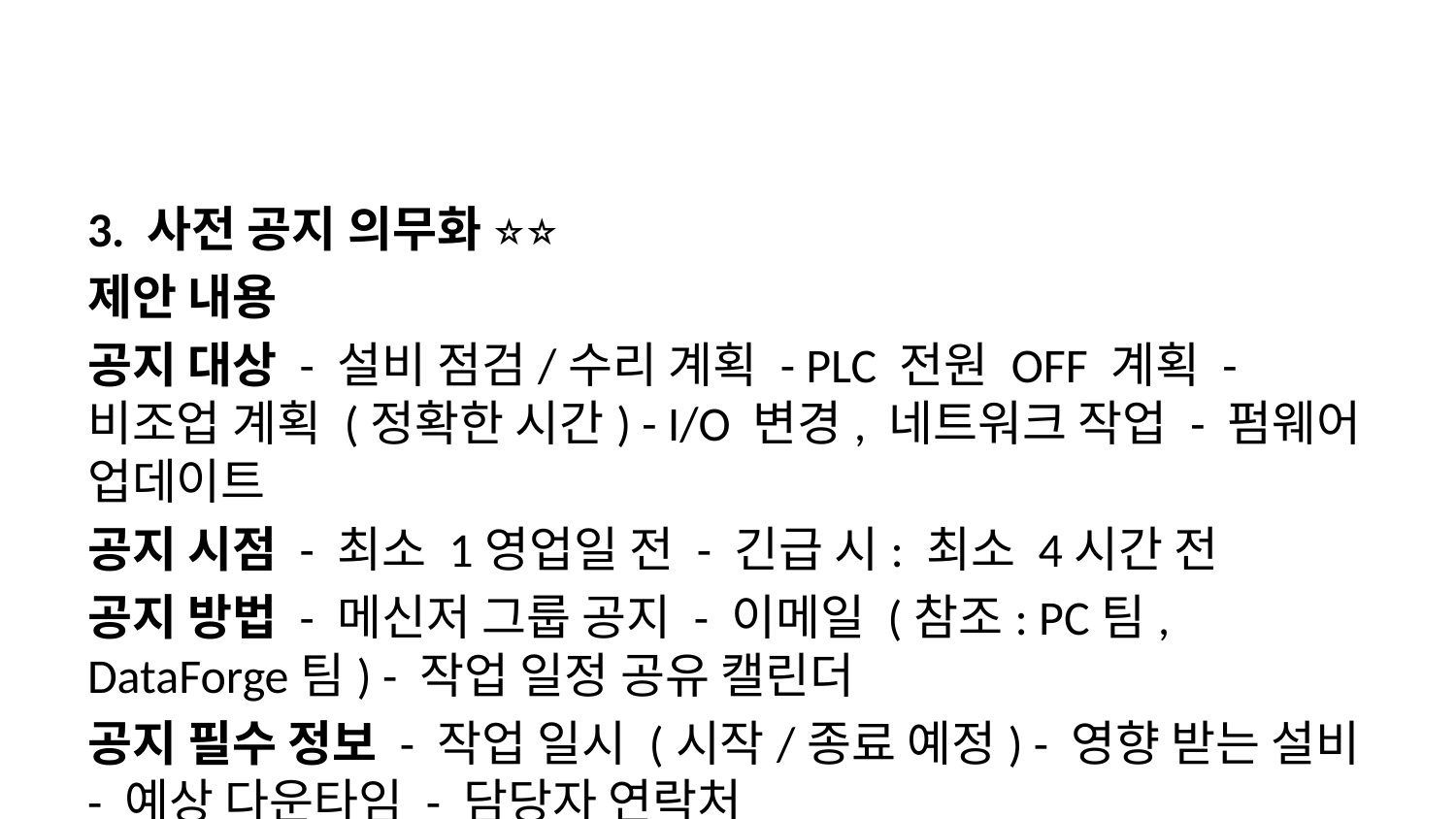

3. 사전 공지 의무화 ⭐⭐
제안 내용
공지 대상 - 설비 점검/수리 계획 - PLC 전원 OFF 계획 - 비조업 계획 (정확한 시간) - I/O 변경, 네트워크 작업 - 펌웨어 업데이트
공지 시점 - 최소 1영업일 전 - 긴급 시: 최소 4시간 전
공지 방법 - 메신저 그룹 공지 - 이메일 (참조: PC팀, DataForge팀) - 작업 일정 공유 캘린더
공지 필수 정보 - 작업 일시 (시작/종료 예정) - 영향 받는 설비 - 예상 다운타임 - 담당자 연락처
미이행 시 조치 - 작업 전 재확인 요청 - 반복 시 에스컬레이션